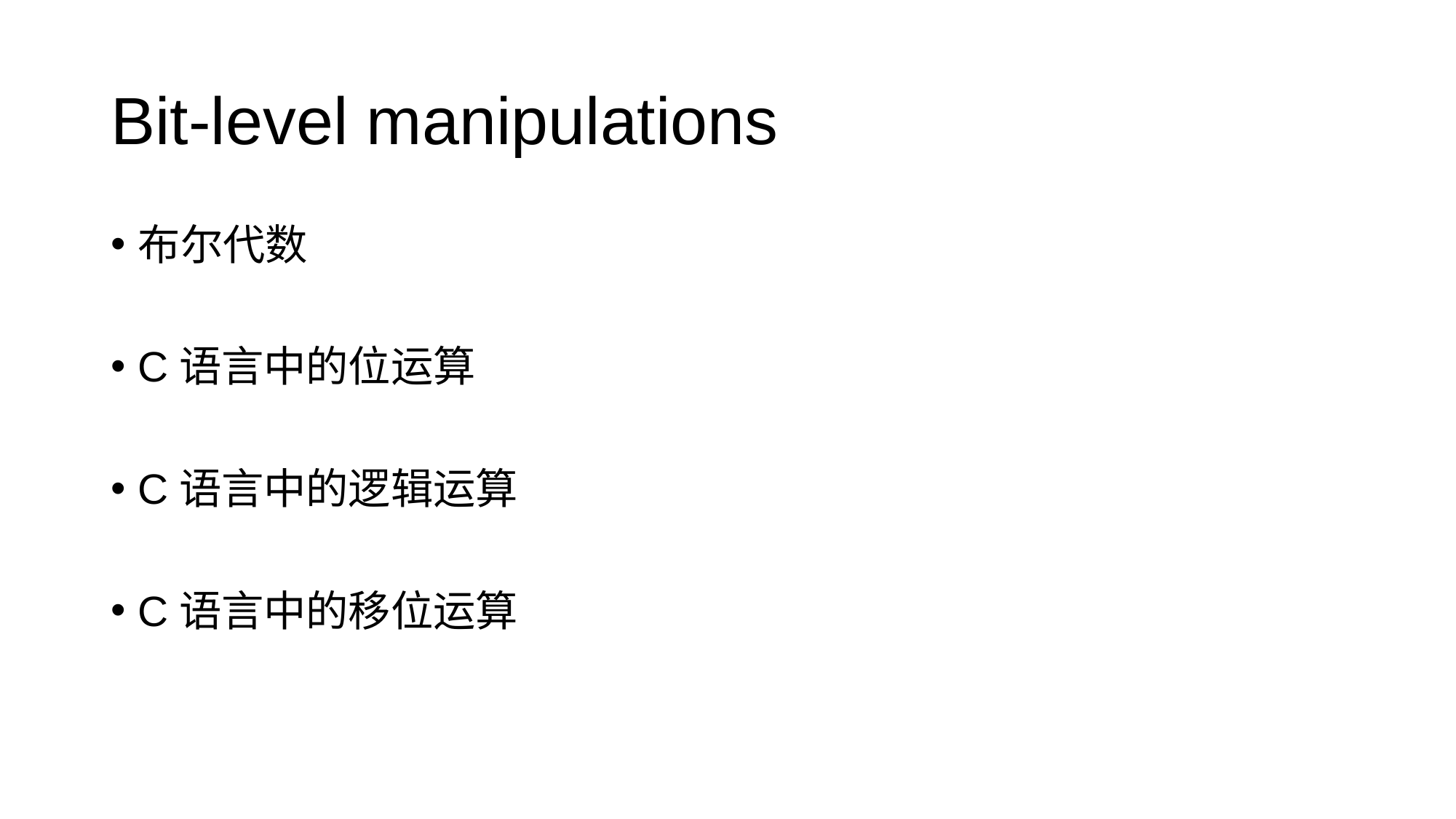

# Bit-level manipulations
布尔代数

C语言中的位运算

C语言中的逻辑运算

C语言中的移位运算